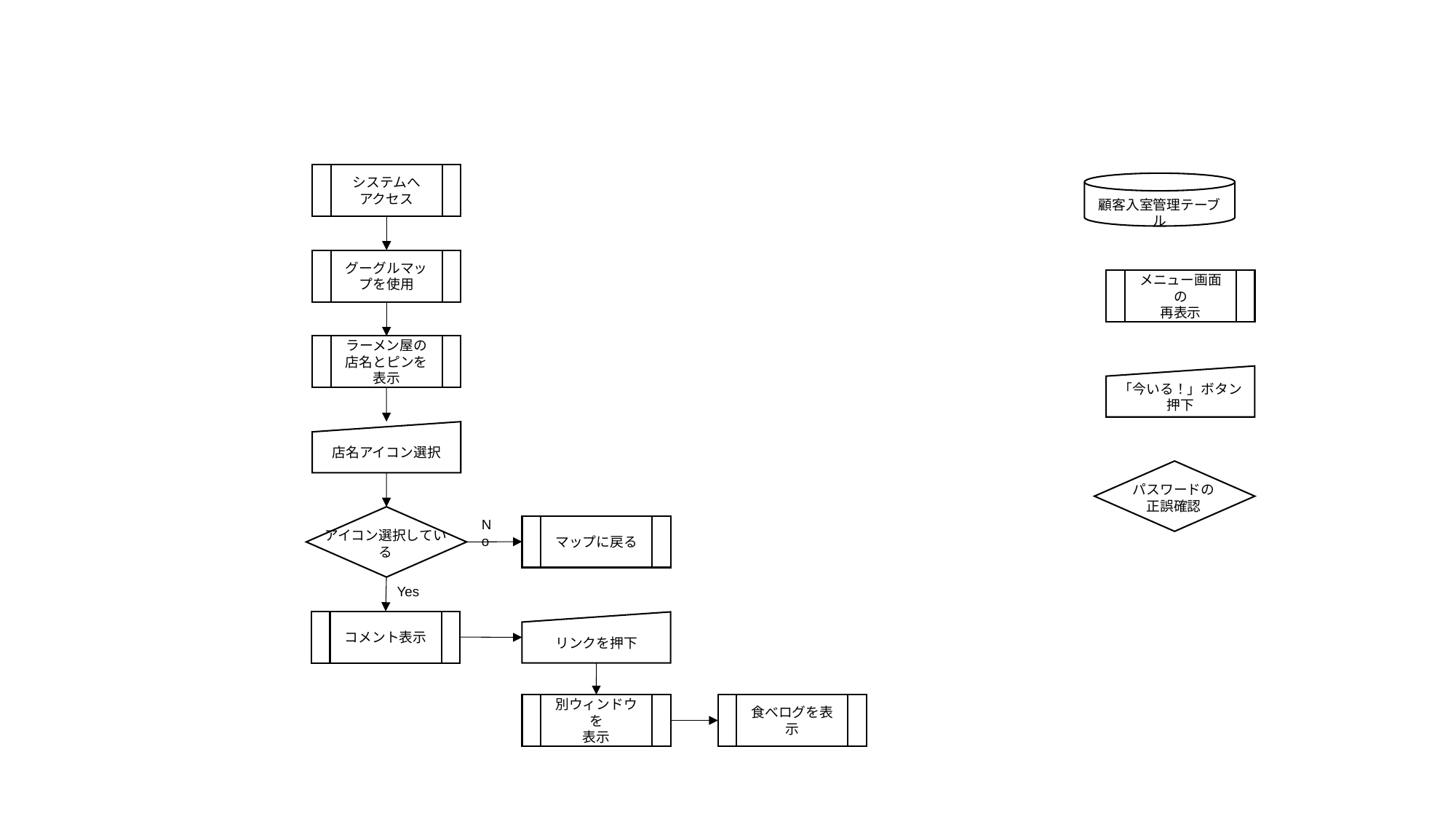

システムへ
アクセス
グーグルマップを使用
ラーメン屋の店名とピンを表示
店名アイコン選択

アイコン選択している
No
マップに戻る
Yes
コメント表示
リンクを押下
別ウィンドウを
表示
食べログを表示
顧客入室管理テーブル
メニュー画面の
再表示
「今いる！」ボタン押下

パスワードの
正誤確認